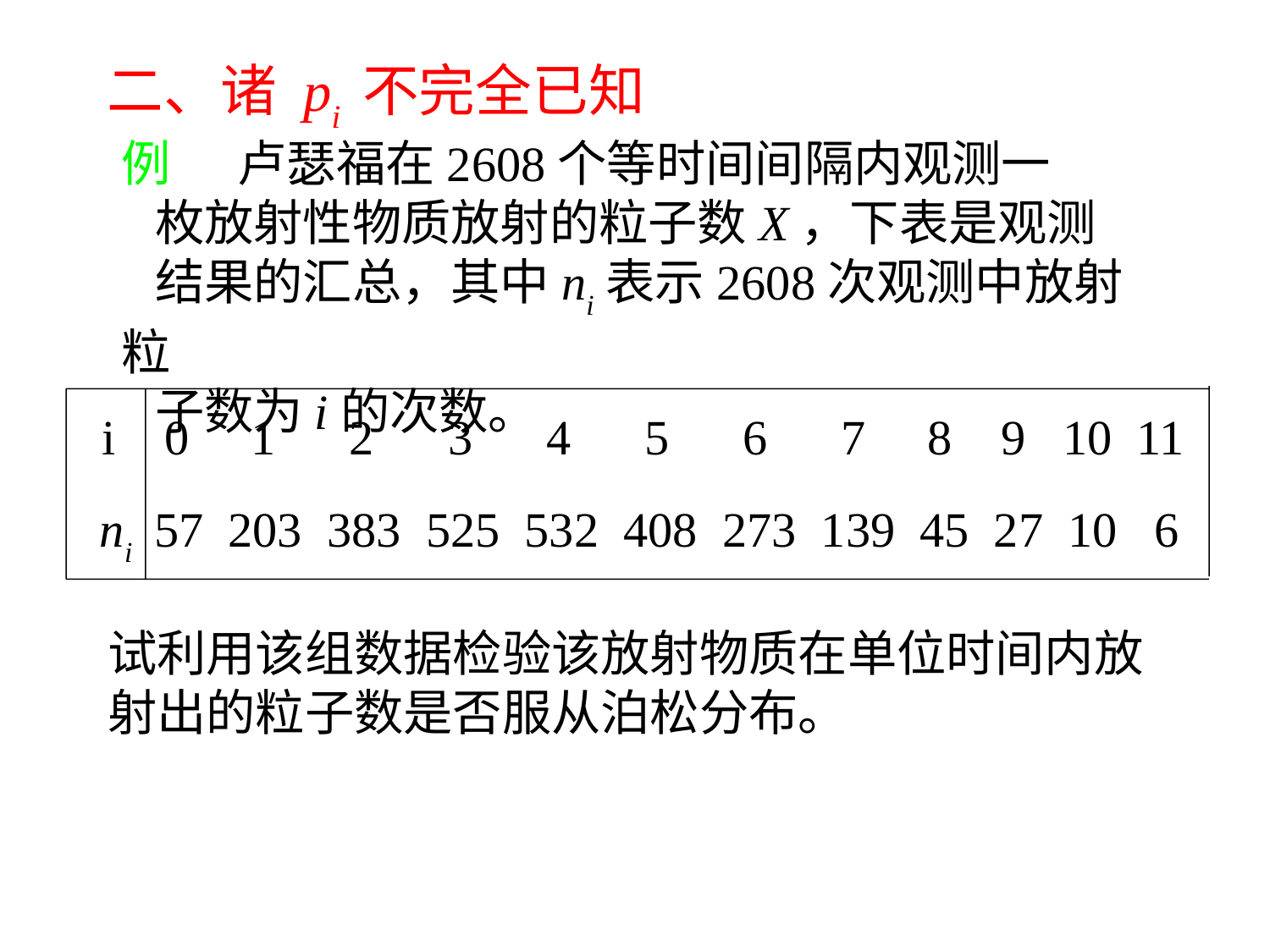

二、诸 pi 不完全已知
例      卢瑟福在2608个等时间间隔内观测一
  枚放射性物质放射的粒子数X，下表是观测
  结果的汇总，其中ni表示2608次观测中放射粒
  子数为i的次数。

i    0     1      2      3      4      5      6      7     8    9   10  11
ni   57  203  383  525  532  408  273  139  45  27  10   6

试利用该组数据检验该放射物质在单位时间内放射出的粒子数是否服从泊松分布。